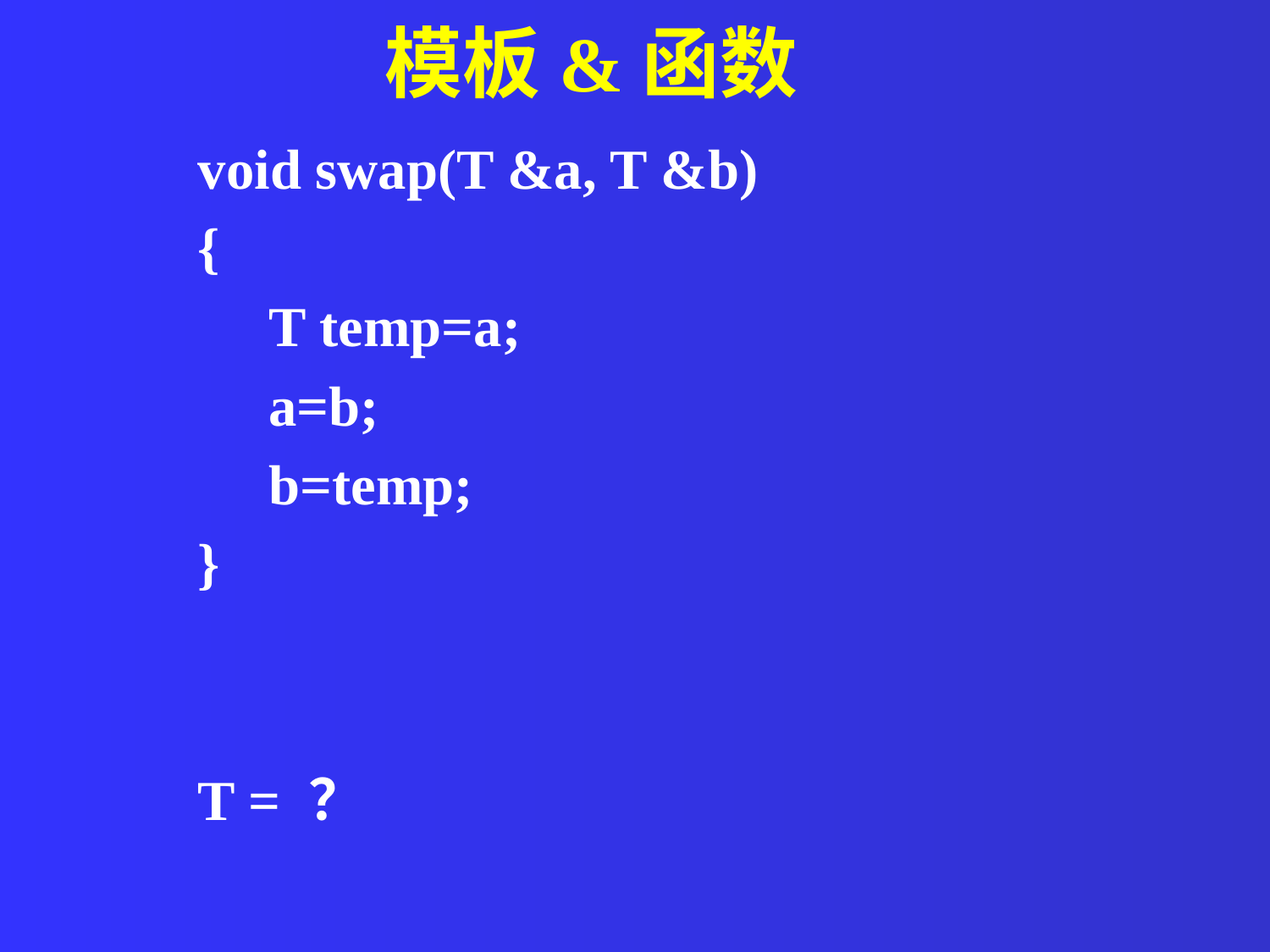

模板&函数
void swap(T &a, T &b)
{
     T temp=a;
     a=b;
     b=temp;
}

T = ？